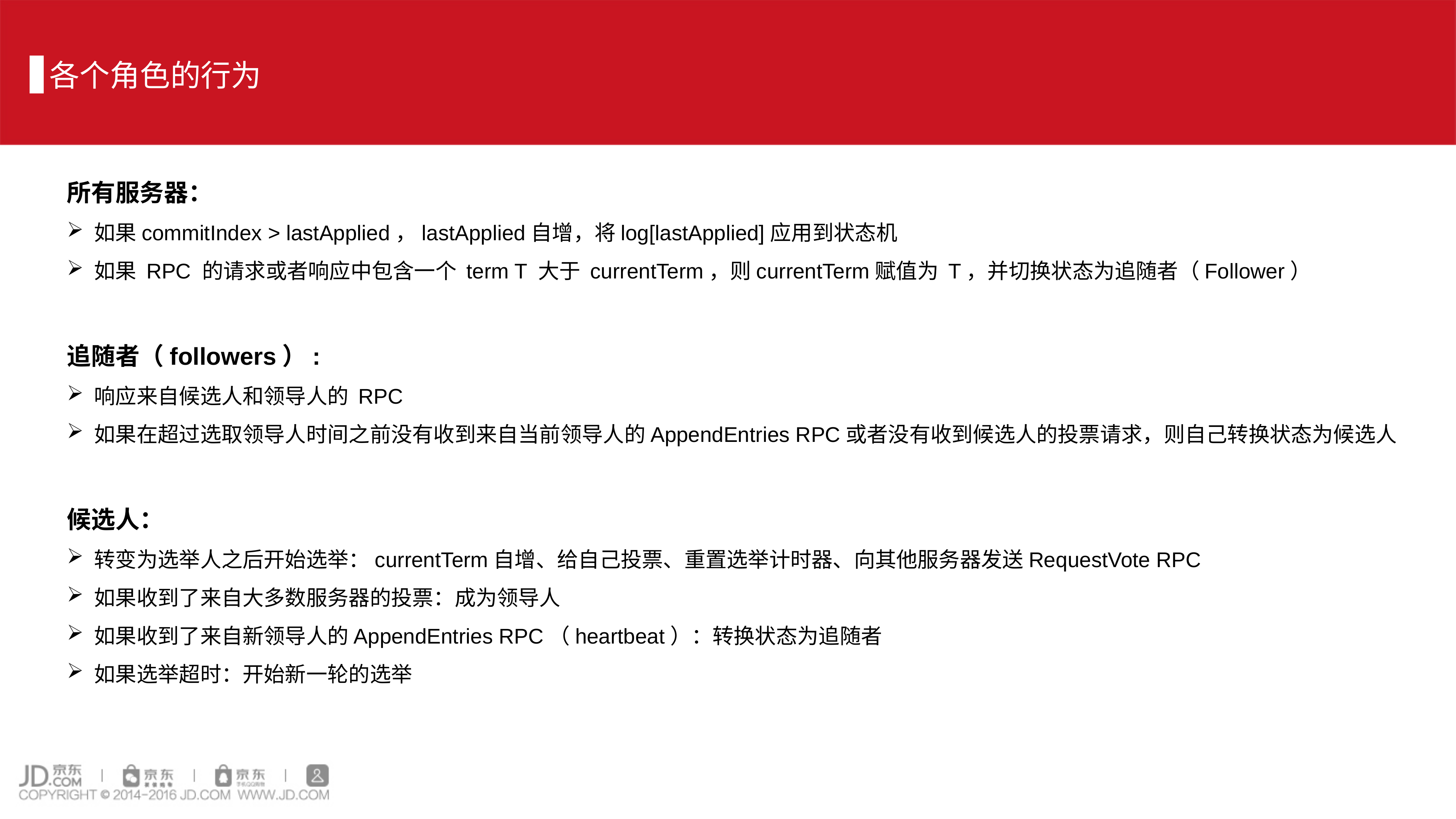

各个角色的行为

所有服务器：
如果commitIndex > lastApplied，lastApplied自增，将log[lastApplied]应用到状态机
如果 RPC 的请求或者响应中包含一个 term T 大于 currentTerm，则currentTerm赋值为 T，并切换状态为追随者（Follower）
追随者（followers）:
响应来自候选人和领导人的 RPC
如果在超过选取领导人时间之前没有收到来自当前领导人的AppendEntries RPC或者没有收到候选人的投票请求，则自己转换状态为候选人
候选人：
转变为选举人之后开始选举：currentTerm自增、给自己投票、重置选举计时器、向其他服务器发送RequestVote RPC
如果收到了来自大多数服务器的投票：成为领导人
如果收到了来自新领导人的AppendEntries RPC（heartbeat）：转换状态为追随者
如果选举超时：开始新一轮的选举